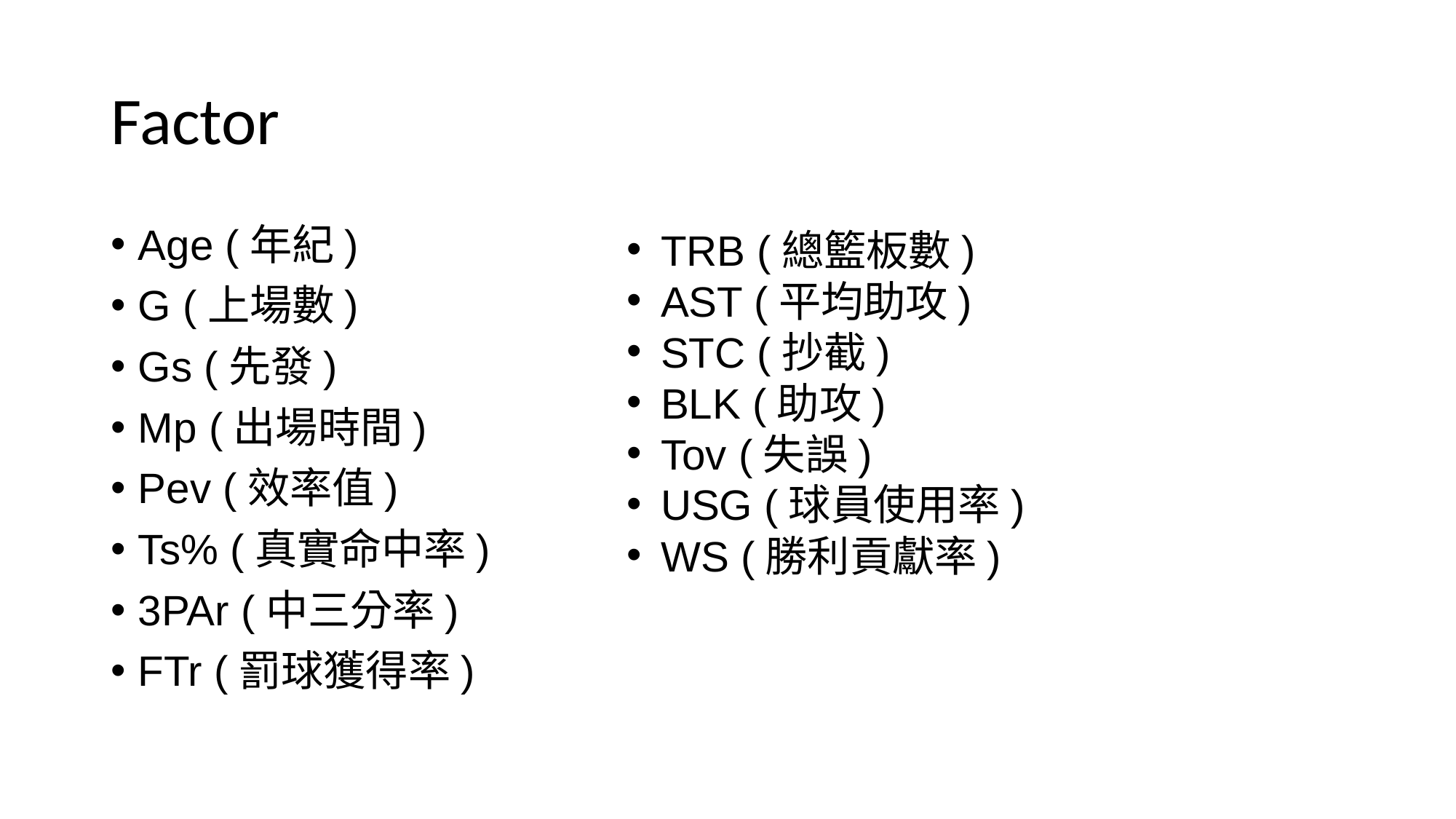

# Factor
Age (年紀)
G (上場數)
Gs (先發)
Mp (出場時間)
Pev (效率值)
Ts% (真實命中率)
3PAr (中三分率)
FTr (罰球獲得率)

TRB (總籃板數)
AST (平均助攻)
STC (抄截)
BLK (助攻)
Tov (失誤)
USG (球員使用率)
WS (勝利貢獻率)